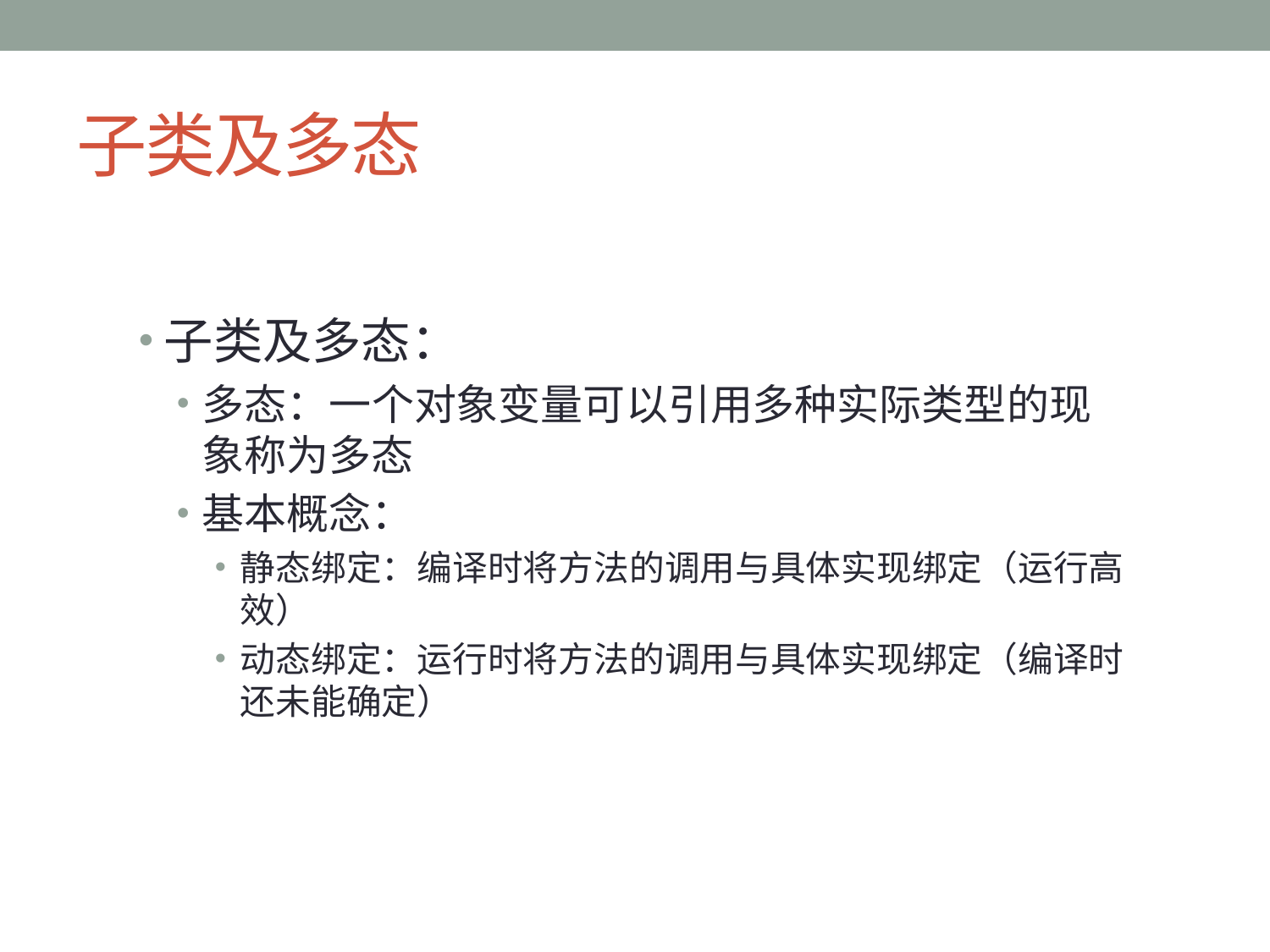

# 子类及多态
子类及多态：
多态：一个对象变量可以引用多种实际类型的现象称为多态
基本概念：
静态绑定：编译时将方法的调用与具体实现绑定（运行高效）
动态绑定：运行时将方法的调用与具体实现绑定（编译时还未能确定）